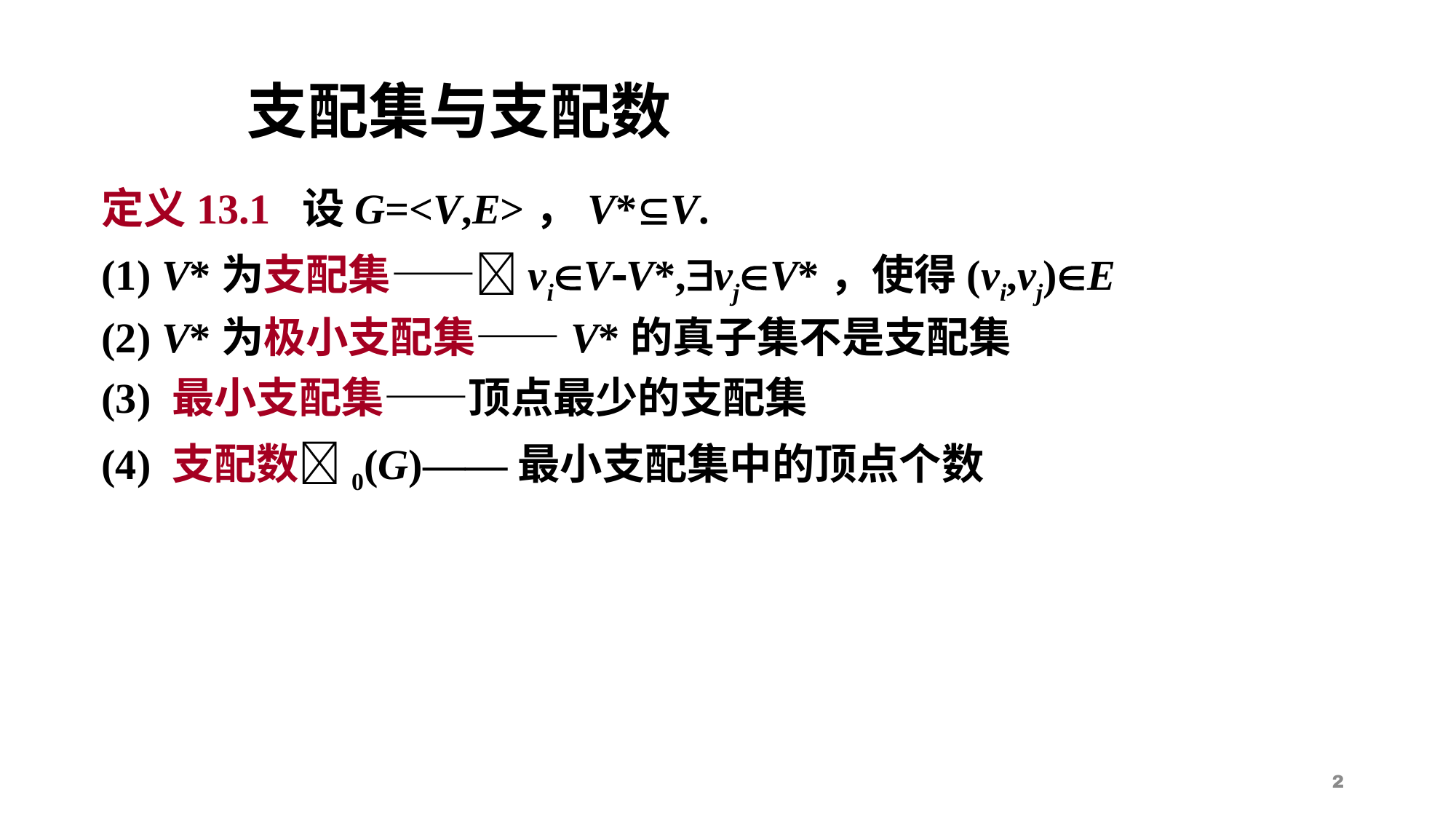

# 支配集与支配数
定义13.1  设G=<V,E>，V*⊆V.
(1) V*为支配集——∀vi∈V−V*,∃vj∈V*，使得(vi,vj)∈E
(2) V*为极小支配集——V*的真子集不是支配集
(3) 最小支配集——顶点最少的支配集
(4) 支配数γ0(G)——最小支配集中的顶点个数

2